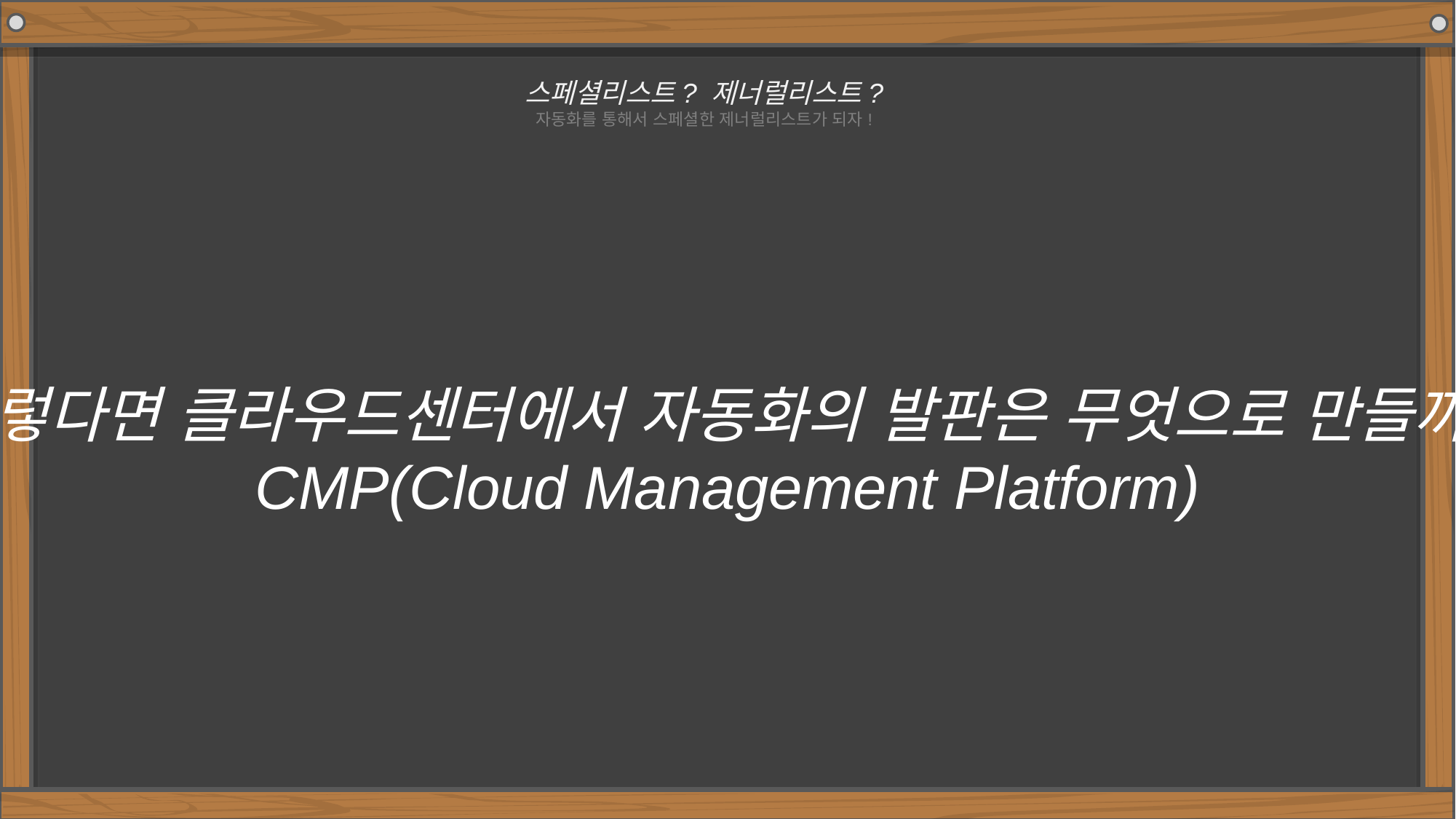

스페셜리스트? 제너럴리스트?
자동화를 통해서 스페셜한 제너럴리스트가 되자!
그렇다면 클라우드센터에서 자동화의 발판은 무엇으로 만들까?
CMP(Cloud Management Platform)